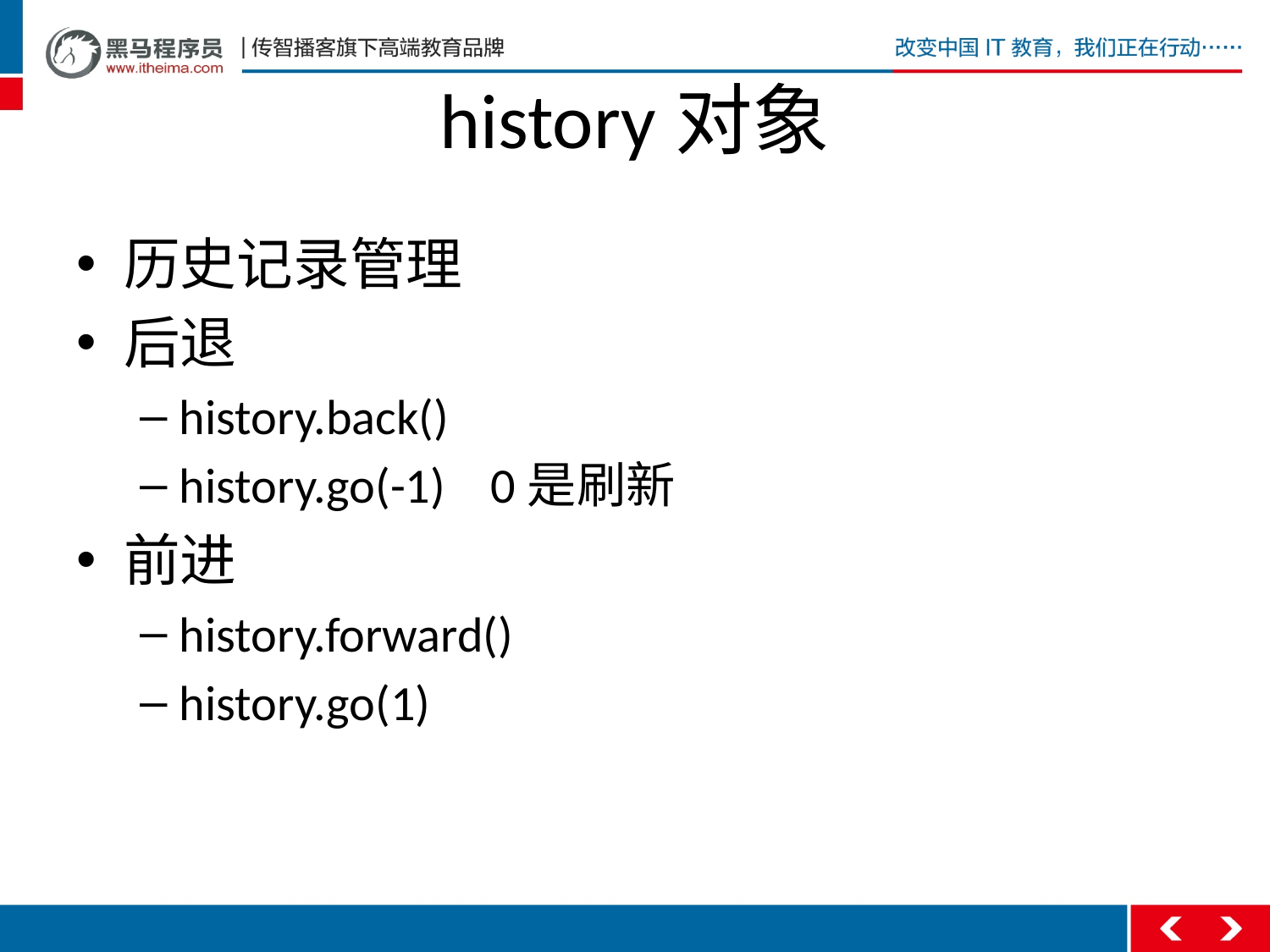

# history对象
历史记录管理
后退
history.back()
history.go(-1)    0是刷新
前进
history.forward()
history.go(1)